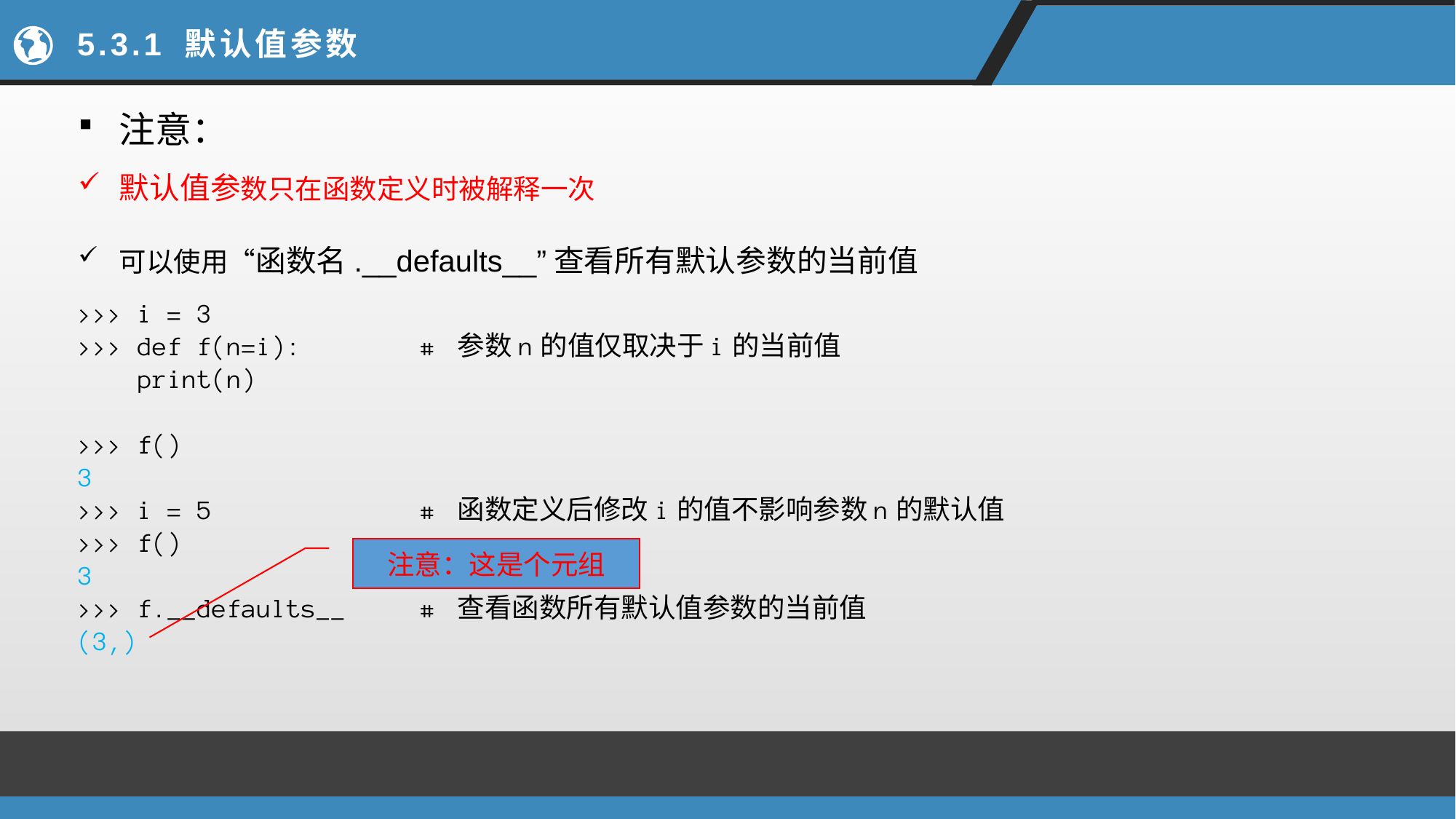

# 5.3.1 默认值参数

注意：
默认值参数只在函数定义时被解释一次
可以使用“函数名.__defaults__”查看所有默认参数的当前值
>>> i = 3
>>> def f(n=i):        # 参数n的值仅取决于i的当前值
    print(n)

>>> f()
3
>>> i = 5              # 函数定义后修改i的值不影响参数n的默认值
>>> f()
3
>>> f.__defaults__     # 查看函数所有默认值参数的当前值
(3,)
注意：这是个元组